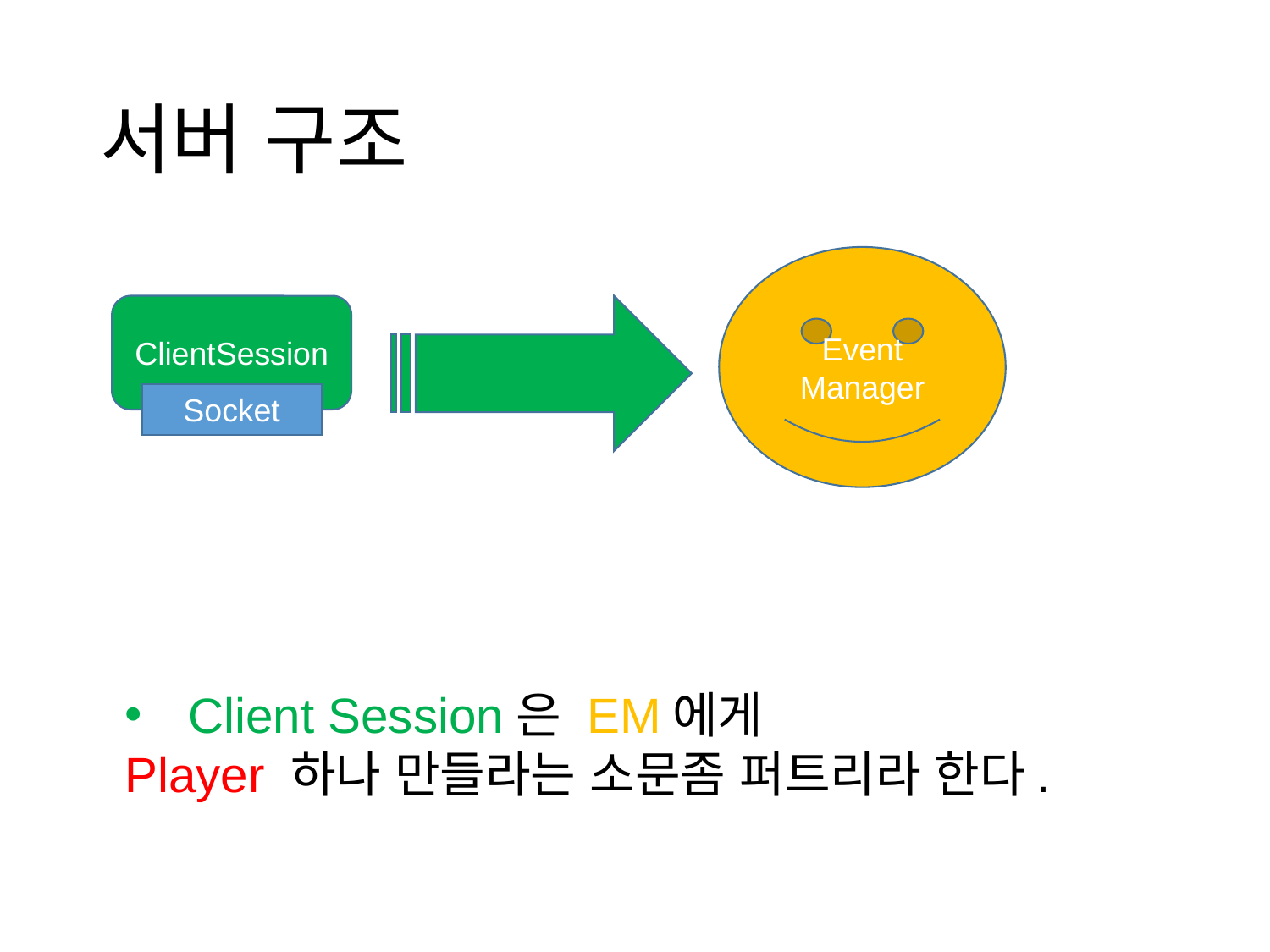

# 서버 구조
Event
Manager
ClientSession

Socket
Client Session은 EM에게
Player 하나 만들라는 소문좀 퍼트리라 한다.